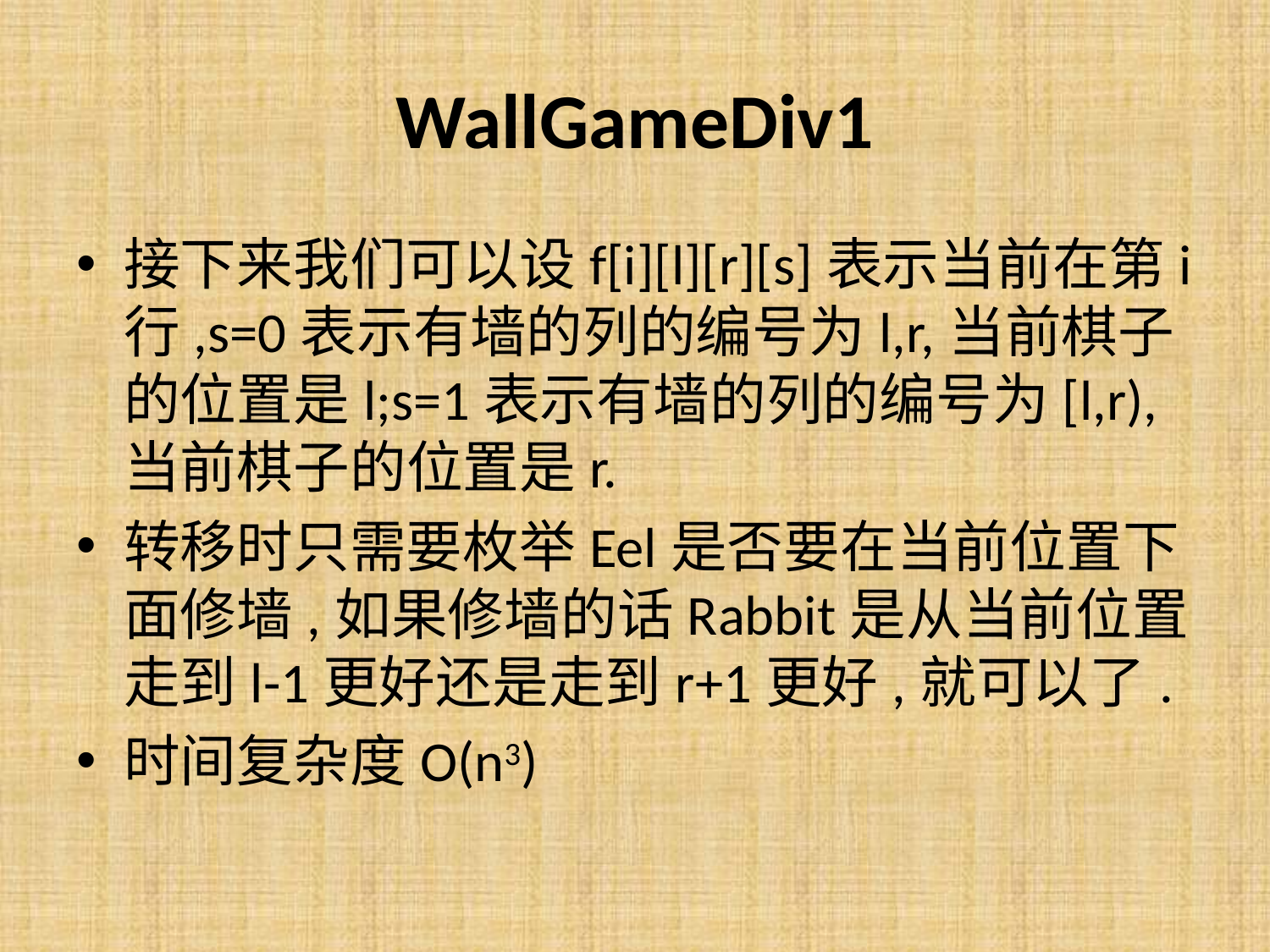

# WallGameDiv1
接下来我们可以设f[i][l][r][s]表示当前在第i行,s=0表示有墙的列的编号为l,r,当前棋子的位置是l;s=1表示有墙的列的编号为[l,r),当前棋子的位置是r.
转移时只需要枚举Eel是否要在当前位置下面修墙,如果修墙的话Rabbit是从当前位置走到l-1更好还是走到r+1更好,就可以了.
时间复杂度O(n3)